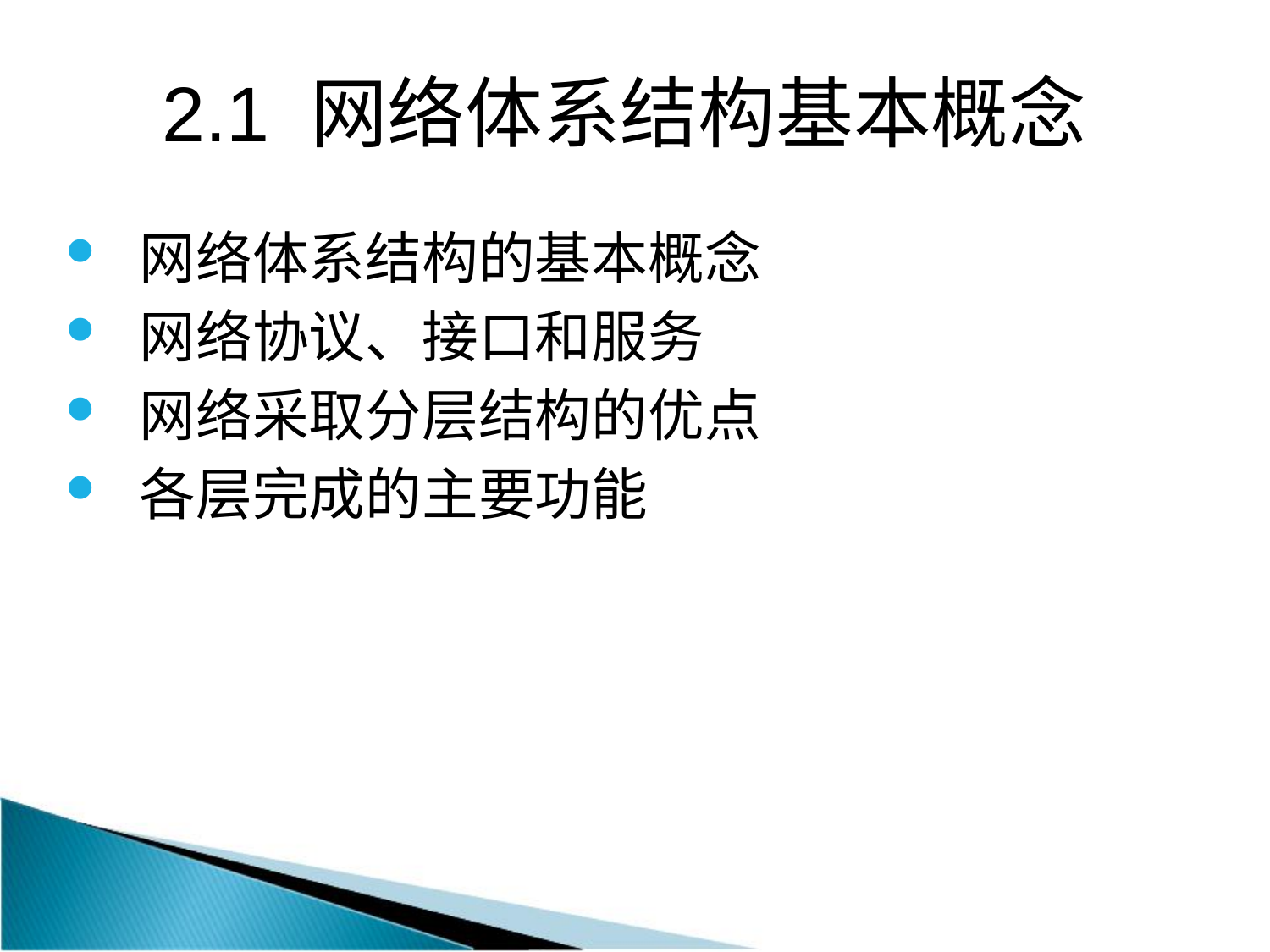

# 2.1 网络体系结构基本概念
 网络体系结构的基本概念
 网络协议、接口和服务
 网络采取分层结构的优点
 各层完成的主要功能